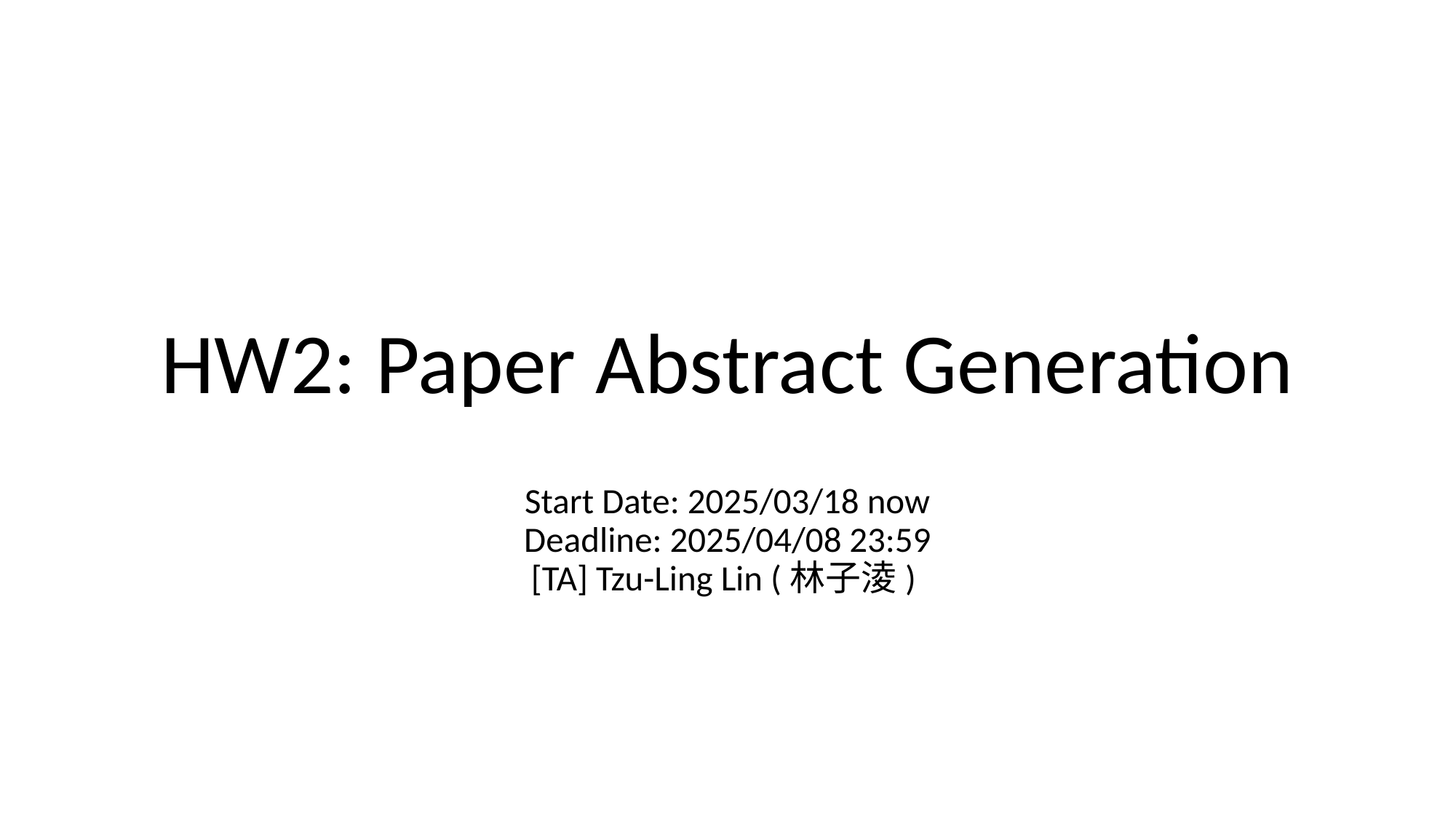

# HW2: Paper Abstract Generation
Start Date: 2025/03/18 now
Deadline: 2025/04/08 23:59
[TA] Tzu-Ling Lin (林子淩)